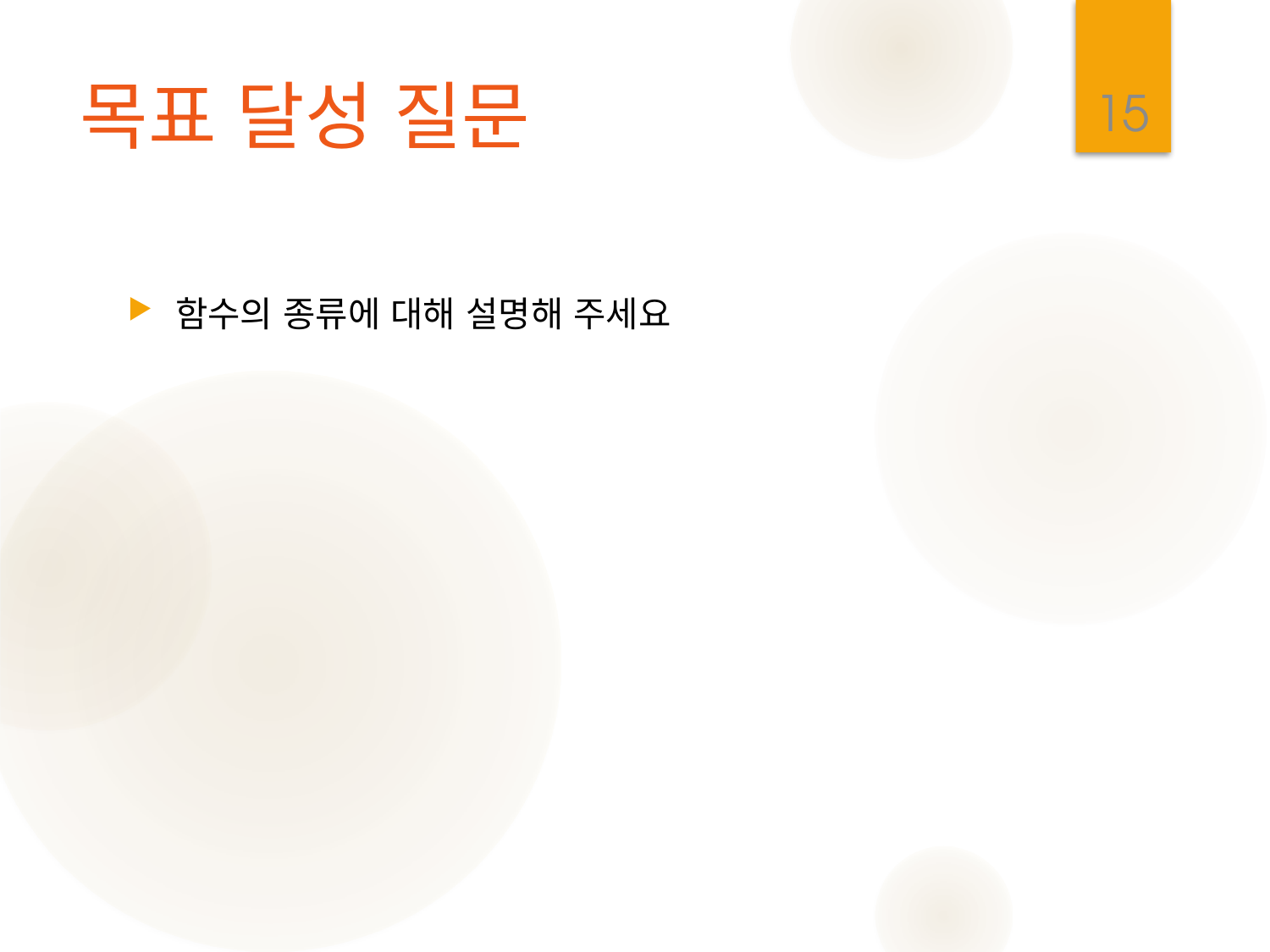

15
# 목표 달성 질문
함수의 종류에 대해 설명해 주세요